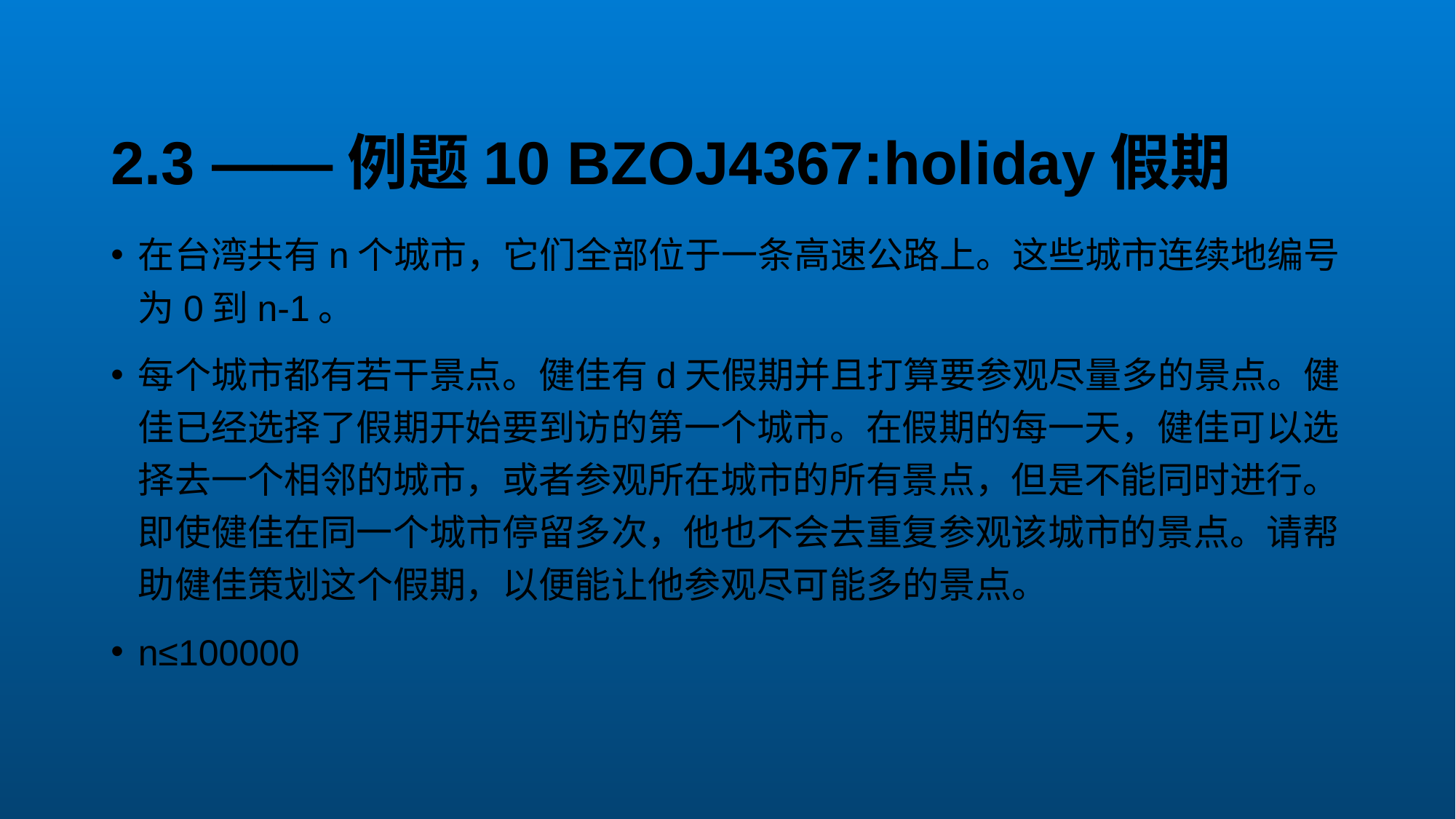

# 2.3 ——例题10 BZOJ4367:holiday假期
在台湾共有n个城市，它们全部位于一条高速公路上。这些城市连续地编号为0到n-1。
每个城市都有若干景点。健佳有d天假期并且打算要参观尽量多的景点。健佳已经选择了假期开始要到访的第一个城市。在假期的每一天，健佳可以选择去一个相邻的城市，或者参观所在城市的所有景点，但是不能同时进行。即使健佳在同一个城市停留多次，他也不会去重复参观该城市的景点。请帮助健佳策划这个假期，以便能让他参观尽可能多的景点。
n≤100000